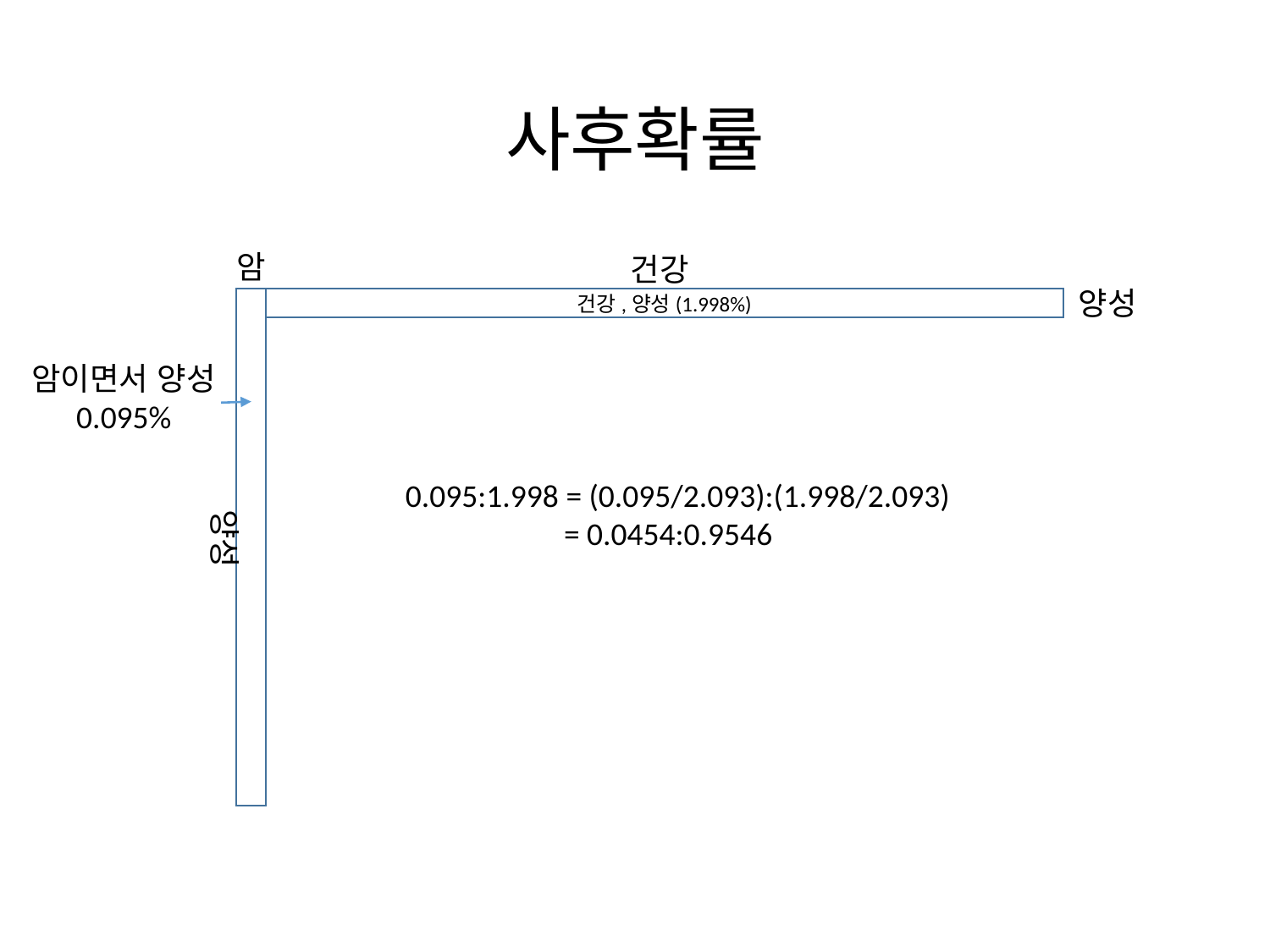

# 사후확률
암
건강
양성

건강,양성(1.998%)
암이면서 양성
0.095%
0.095:1.998 = (0.095/2.093):(1.998/2.093)
                      = 0.0454:0.9546

양성